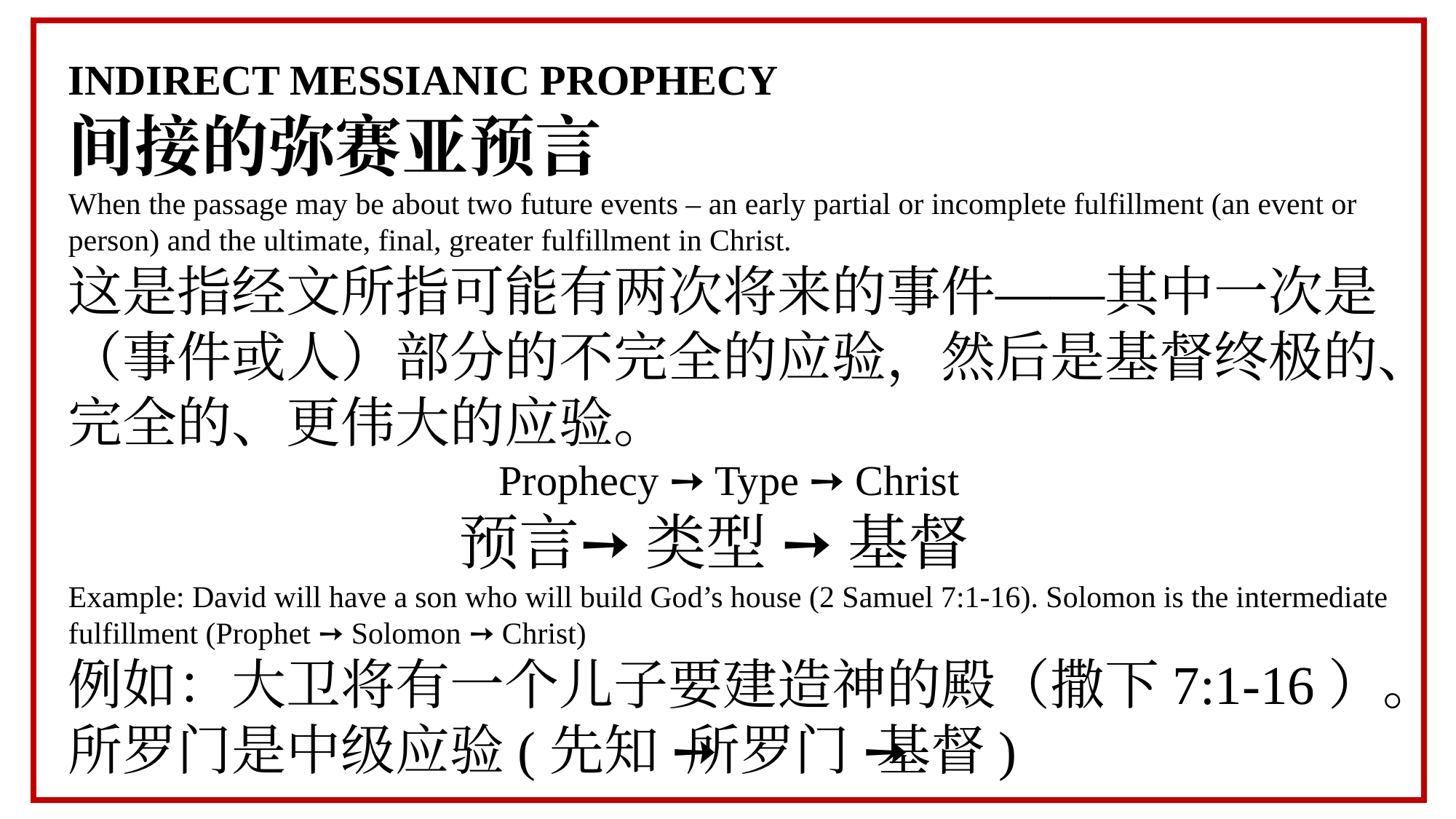

INDIRECT MESSIANIC PROPHECY
间接的弥赛亚预言
When the passage may be about two future events – an early partial or incomplete fulfillment (an event or person) and the ultimate, final, greater fulfillment in Christ.
这是指经文所指可能有两次将来的事件——其中一次是（事件或人）部分的不完全的应验，然后是基督终极的、完全的、更伟大的应验。
Prophecy ➙ Type ➙ Christ
预言➙ 类型 ➙ 基督
Example: David will have a son who will build God’s house (2 Samuel 7:1-16). Solomon is the intermediate fulfillment (Prophet ➙ Solomon ➙ Christ)
例如：大卫将有一个儿子要建造神的殿（撒下7:1-16）。所罗门是中级应验(先知 ➙ 所罗门 ➙ 基督)